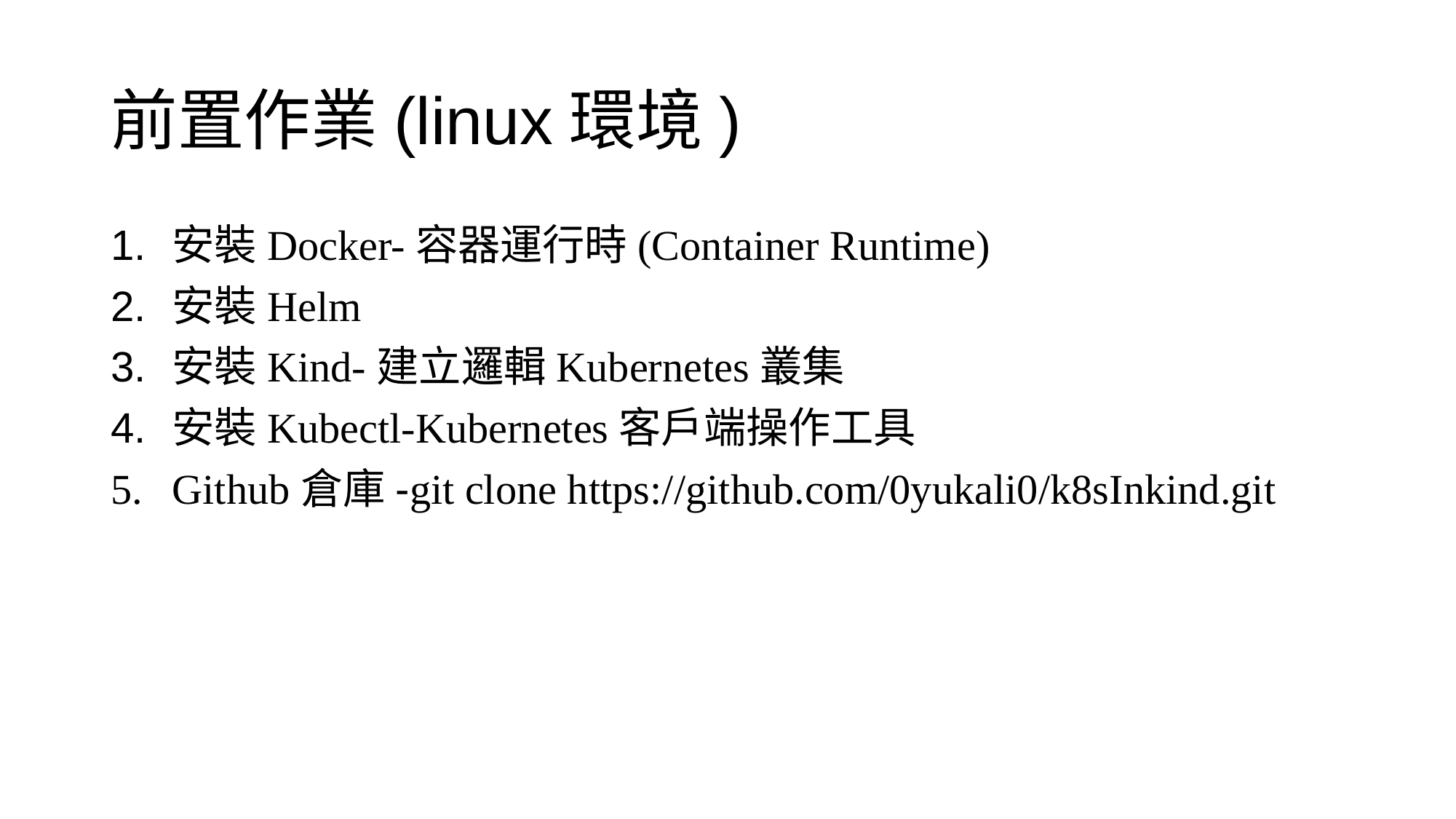

# 前置作業(linux環境)
安裝Docker-容器運行時(Container Runtime)
安裝Helm
安裝Kind-建立邏輯Kubernetes叢集
安裝Kubectl-Kubernetes客戶端操作工具
Github倉庫-git clone https://github.com/0yukali0/k8sInkind.git